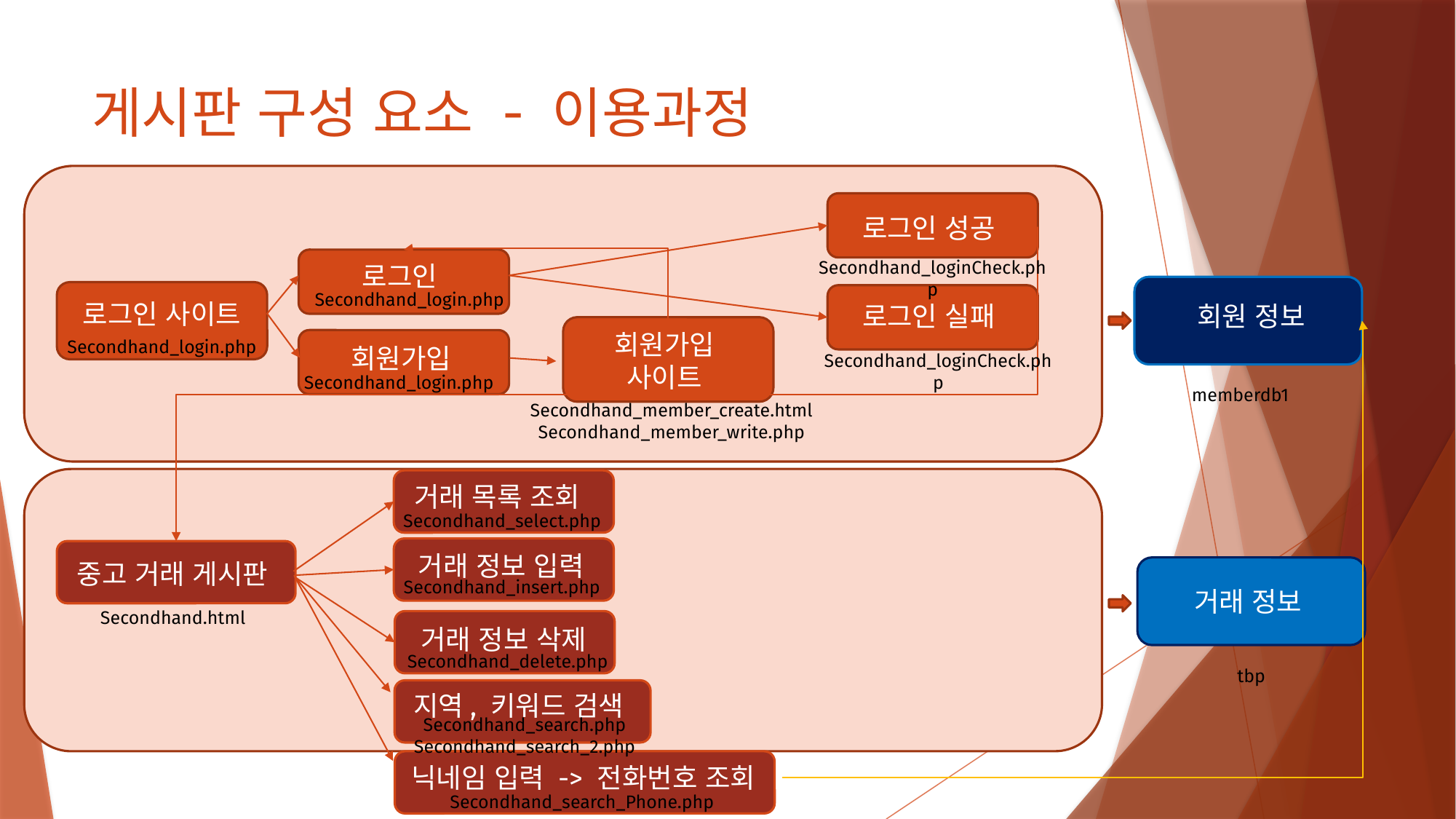

# 게시판 구성 요소 - 이용과정

로그인 성공

Secondhand_loginCheck.php
로그인

Secondhand_login.php

로그인 사이트
로그인 실패
회원 정보

회원가입
사이트
Secondhand_login.php

회원가입
Secondhand_loginCheck.php
Secondhand_login.php
memberdb1
Secondhand_member_create.html
Secondhand_member_write.php

거래 목록 조회
Secondhand_select.php

거래 정보 입력
중고 거래 게시판

Secondhand_insert.php
거래 정보

Secondhand.html

거래 정보 삭제
Secondhand_delete.php
tbp

지역, 키워드 검색
Secondhand_search.php
Secondhand_search_2.php

닉네임 입력 -> 전화번호 조회
Secondhand_search_Phone.php